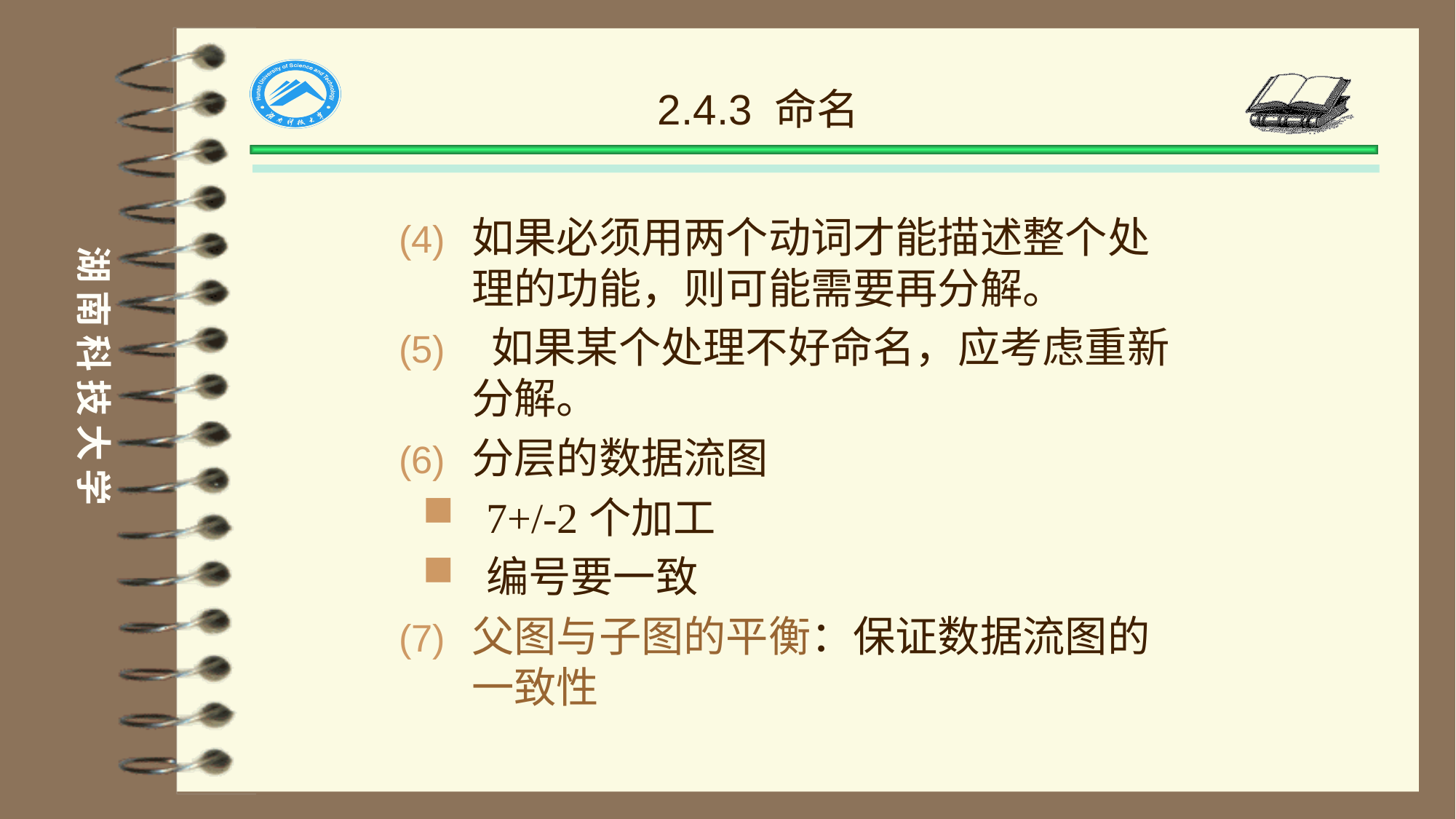

2.4.3 命名
如果必须用两个动词才能描述整个处理的功能，则可能需要再分解。
 如果某个处理不好命名，应考虑重新分解。
分层的数据流图
7+/-2个加工
编号要一致
父图与子图的平衡：保证数据流图的一致性